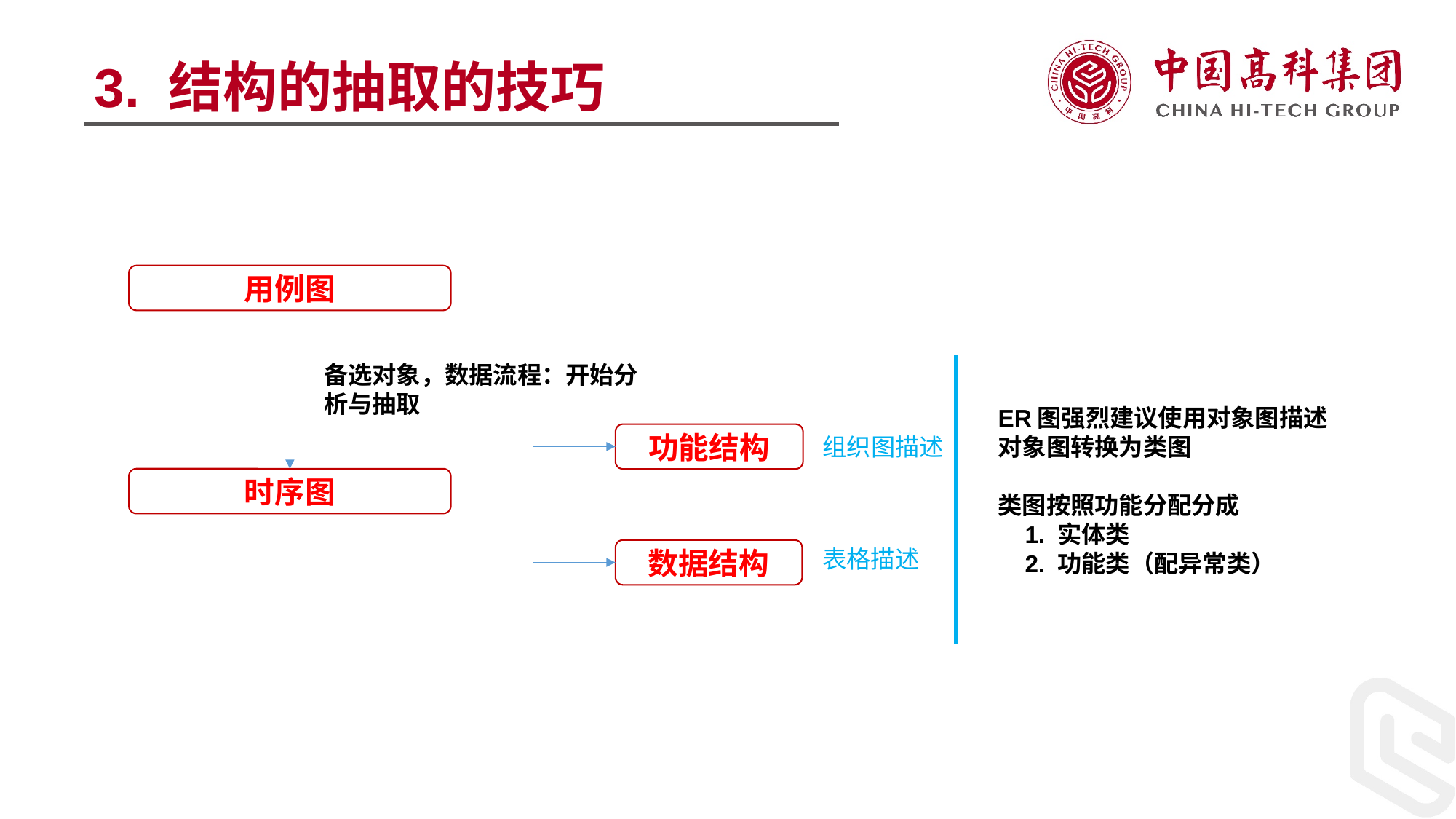

3. 结构的抽取的技巧
用例图
备选对象，数据流程：开始分析与抽取
ER图强烈建议使用对象图描述
对象图转换为类图

类图按照功能分配分成
    1. 实体类
    2. 功能类（配异常类）
功能结构
组织图描述
时序图
表格描述
数据结构